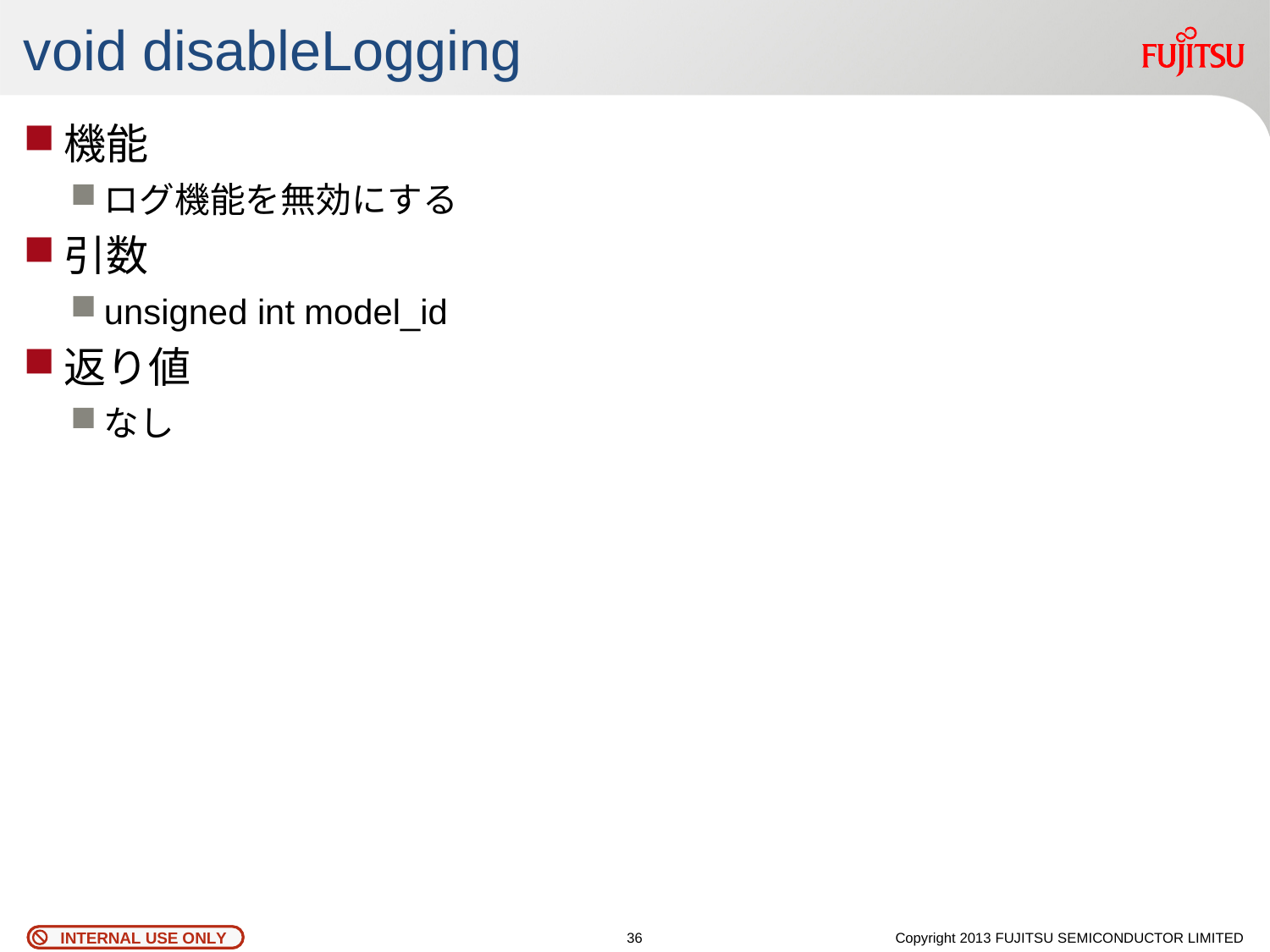

# void disableLogging
機能
ログ機能を無効にする
引数
unsigned int model_id
返り値
なし

36
Copyright 2013 FUJITSU SEMICONDUCTOR LIMITED